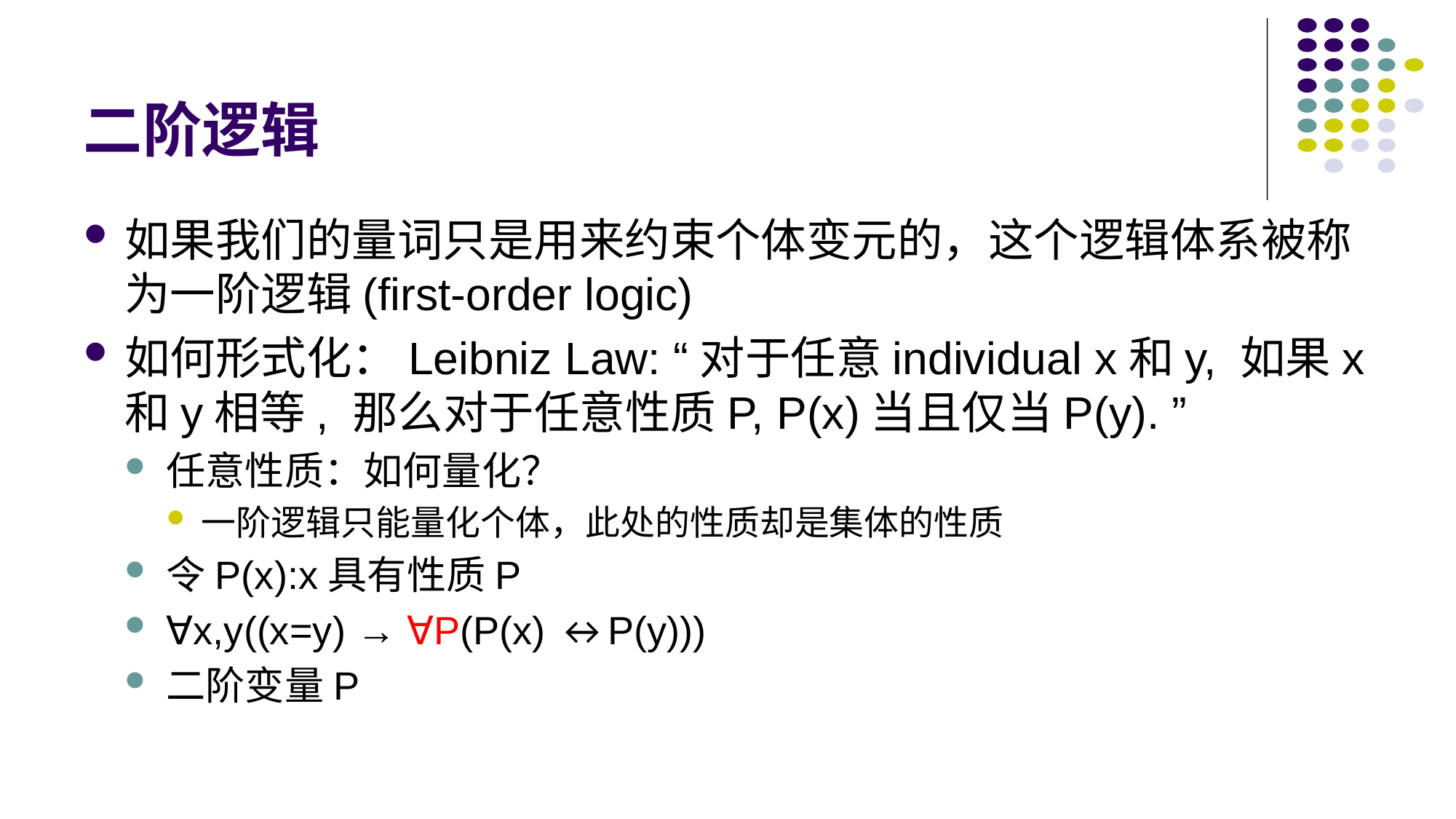

# 二阶逻辑
如果我们的量词只是用来约束个体变元的，这个逻辑体系被称为一阶逻辑(first-order logic)
如何形式化：Leibniz Law: “对于任意individual x和y, 如果x和y相等, 那么对于任意性质P, P(x)当且仅当P(y). ”
任意性质：如何量化？
一阶逻辑只能量化个体，此处的性质却是集体的性质
令P(x):x具有性质P
∀x,y((x=y) → ∀P(P(x) ↔P(y)))
二阶变量P